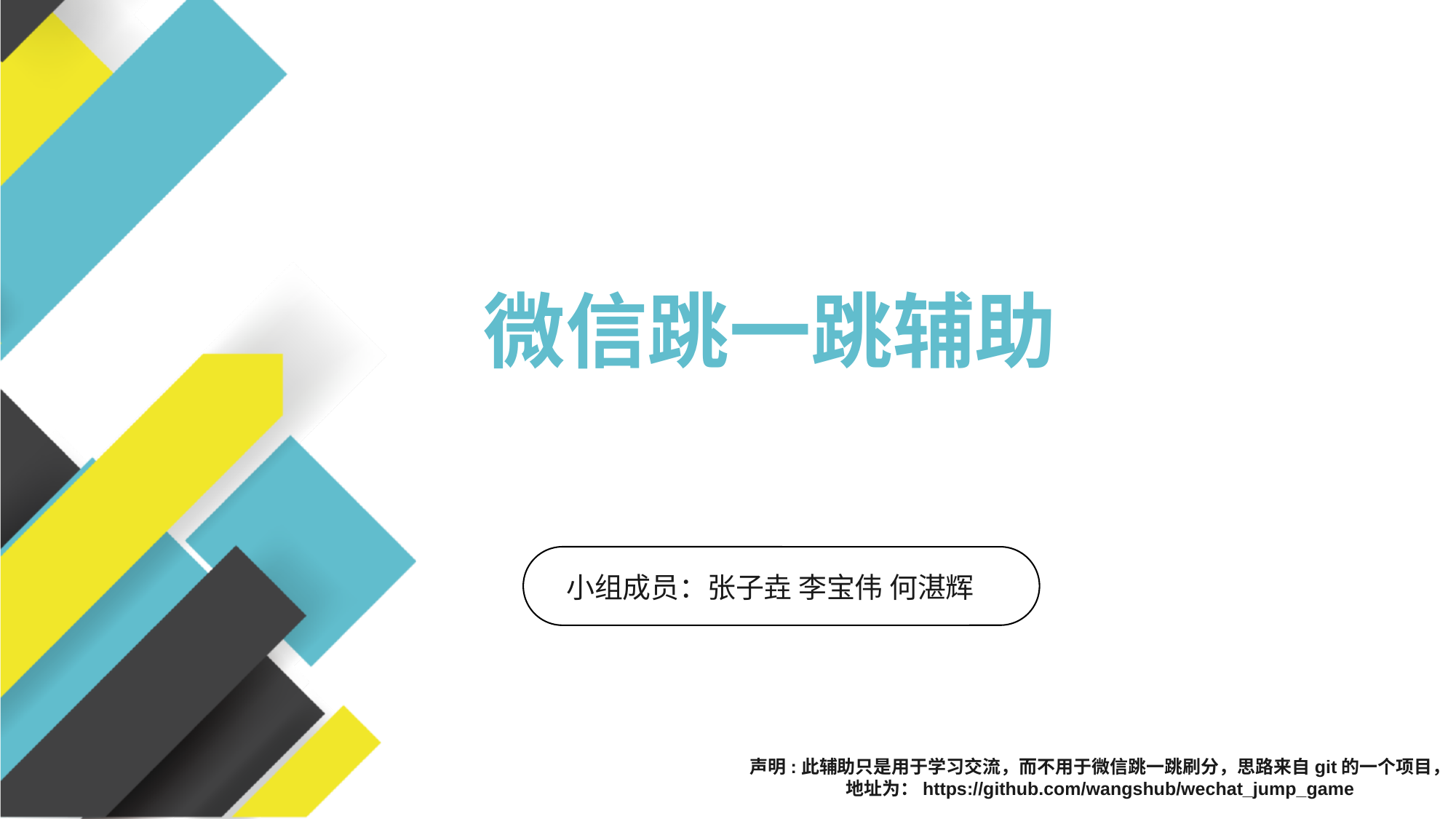

微信跳一跳辅助

小组成员：张子垚 李宝伟 何湛辉
声明:此辅助只是用于学习交流，而不用于微信跳一跳刷分，思路来自git的一个项目，
地址为：https://github.com/wangshub/wechat_jump_game